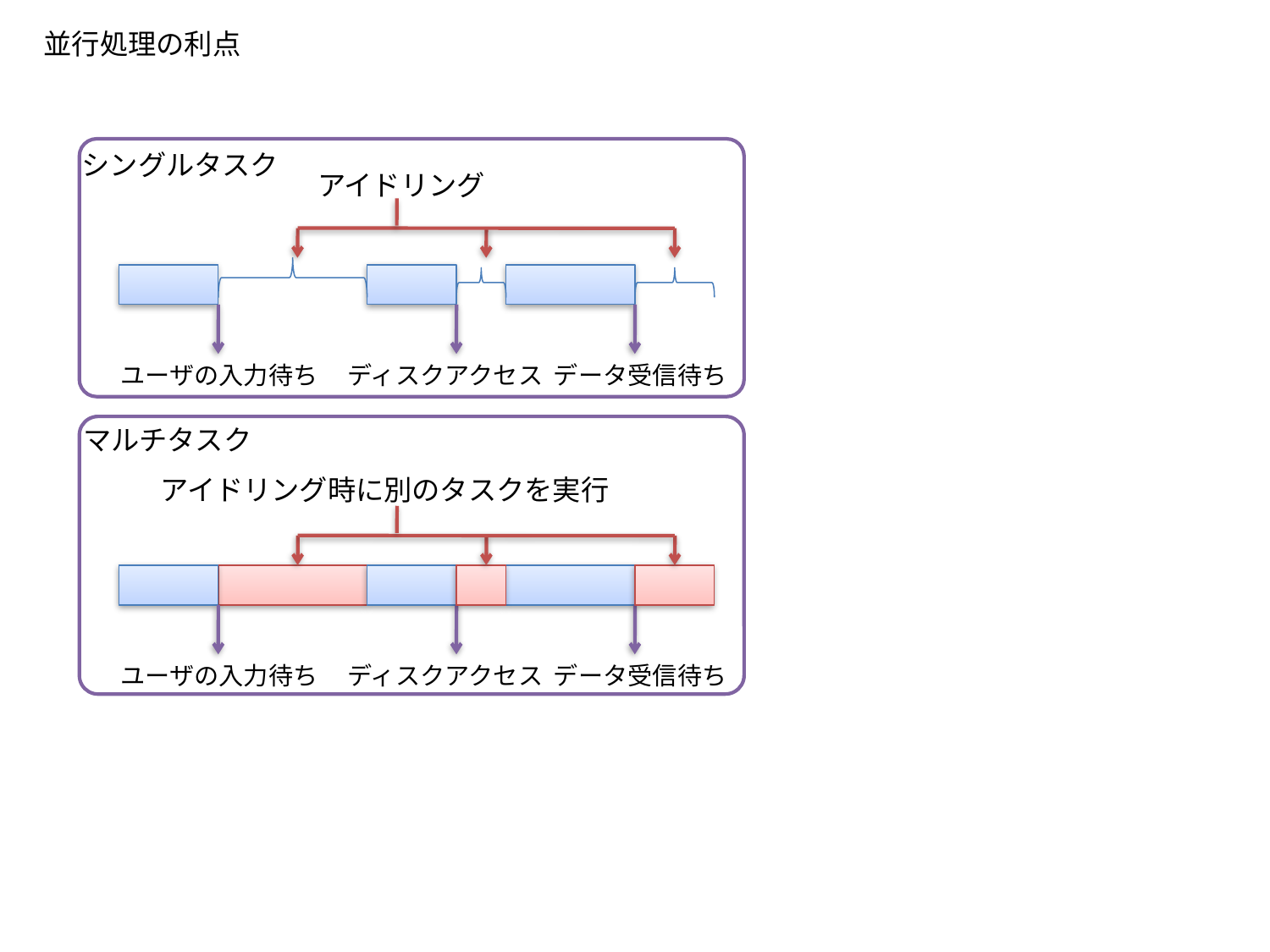

並行処理の利点

シングルタスク
アイドリング

ユーザの入力待ち
ディスクアクセス
データ受信待ち

マルチタスク
アイドリング時に別のタスクを実行

ユーザの入力待ち
ディスクアクセス
データ受信待ち